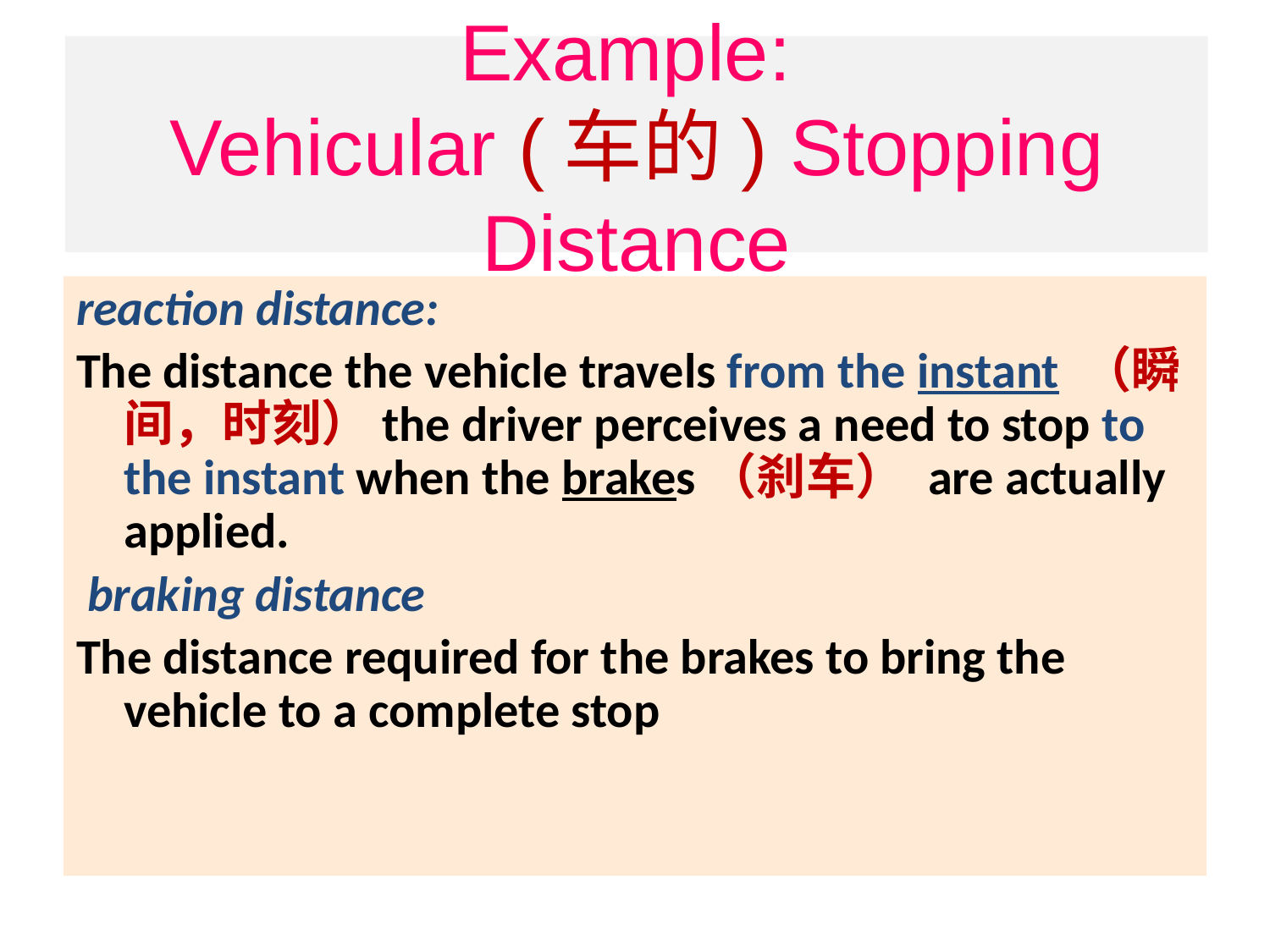

Example:
Vehicular (车的) Stopping Distance
reaction distance:
The distance the vehicle travels from the instant （瞬间，时刻）the driver perceives a need to stop to the instant when the brakes（刹车） are actually applied.
 braking distance
The distance required for the brakes to bring the vehicle to a complete stop